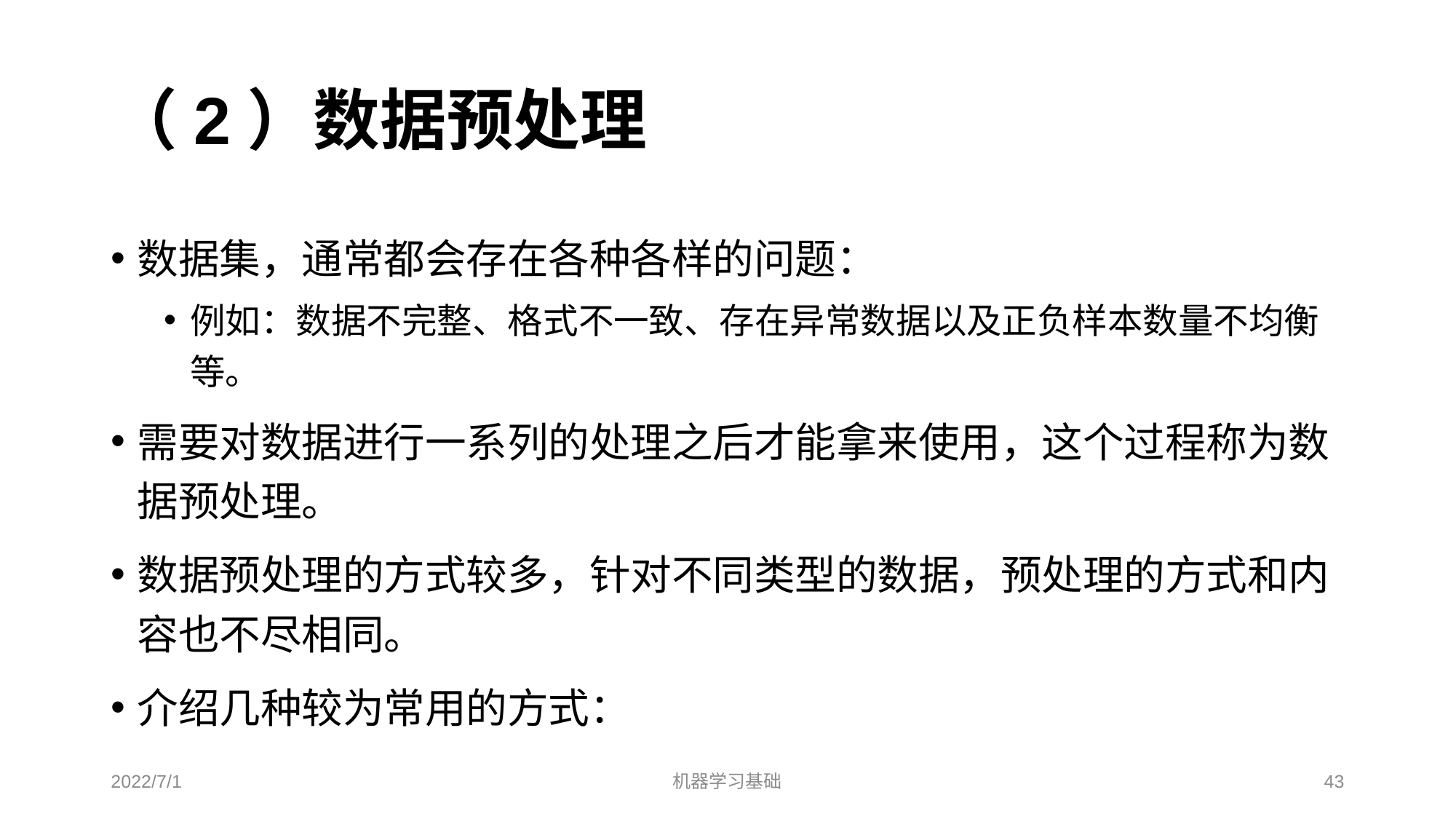

# （2）数据预处理
数据集，通常都会存在各种各样的问题：
例如：数据不完整、格式不一致、存在异常数据以及正负样本数量不均衡等。
需要对数据进行一系列的处理之后才能拿来使用，这个过程称为数据预处理。
数据预处理的方式较多，针对不同类型的数据，预处理的方式和内容也不尽相同。
介绍几种较为常用的方式：
2022/7/1
机器学习基础
43